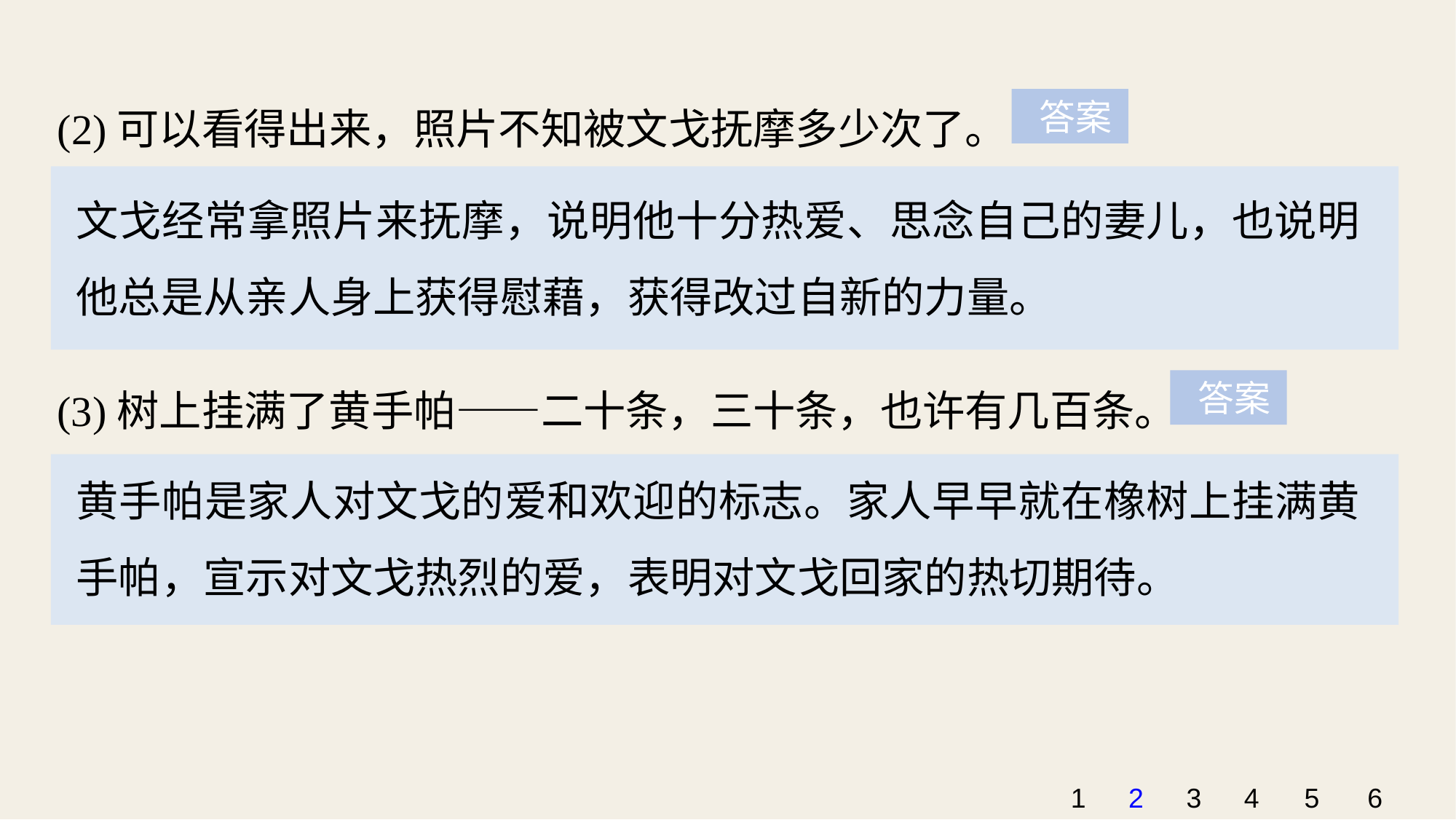

(2)可以看得出来，照片不知被文戈抚摩多少次了。
 答案
文戈经常拿照片来抚摩，说明他十分热爱、思念自己的妻儿，也说明他总是从亲人身上获得慰藉，获得改过自新的力量。

(3)树上挂满了黄手帕——二十条，三十条，也许有几百条。
 答案
黄手帕是家人对文戈的爱和欢迎的标志。家人早早就在橡树上挂满黄手帕，宣示对文戈热烈的爱，表明对文戈回家的热切期待。

1
2
3
4
5
6